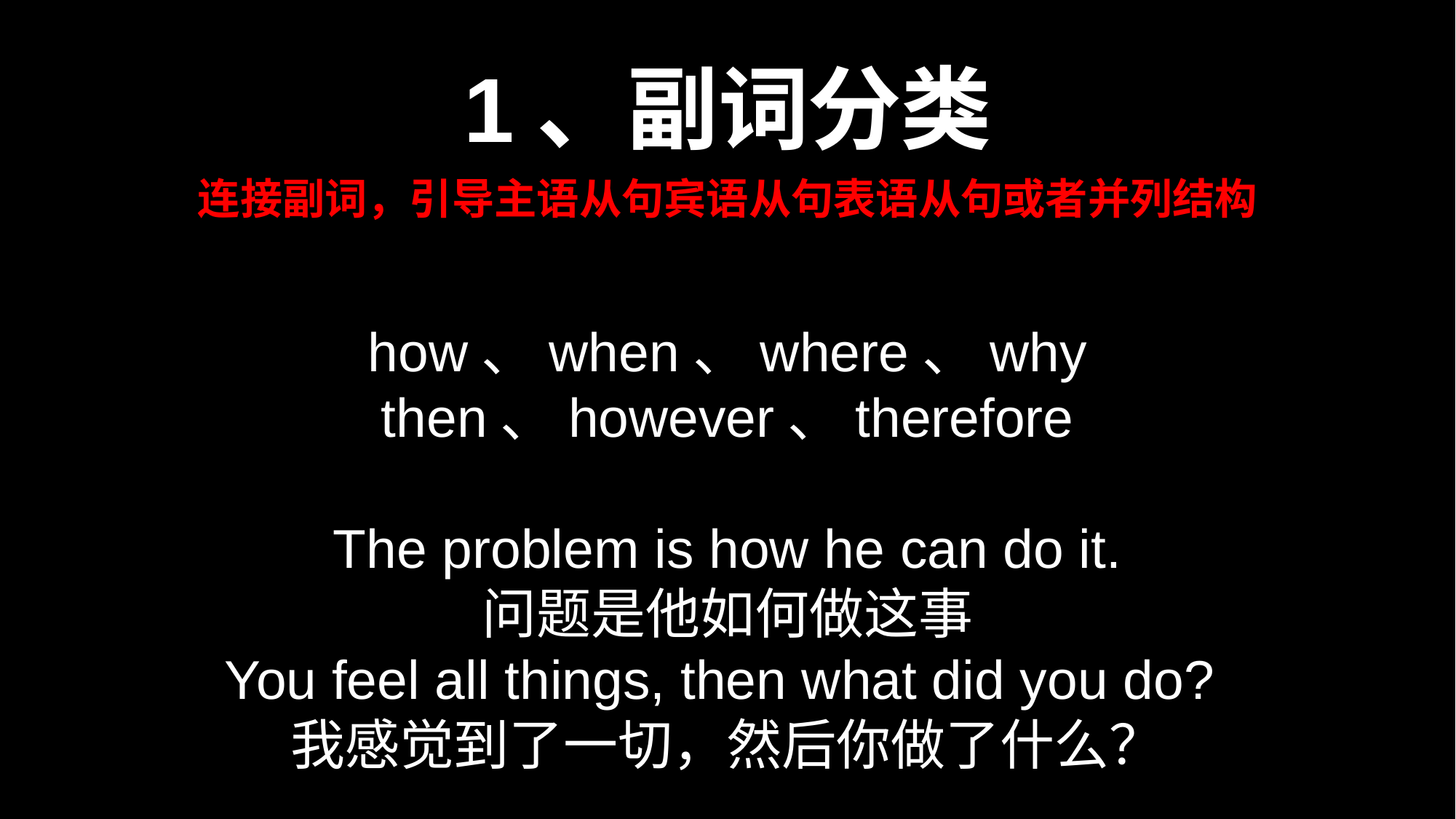

1、副词分类
连接副词，引导主语从句宾语从句表语从句或者并列结构
how、when、where、why
then、however、therefore

The problem is how he can do it.
问题是他如何做这事
You feel all things, then what did you do?
我感觉到了一切，然后你做了什么？